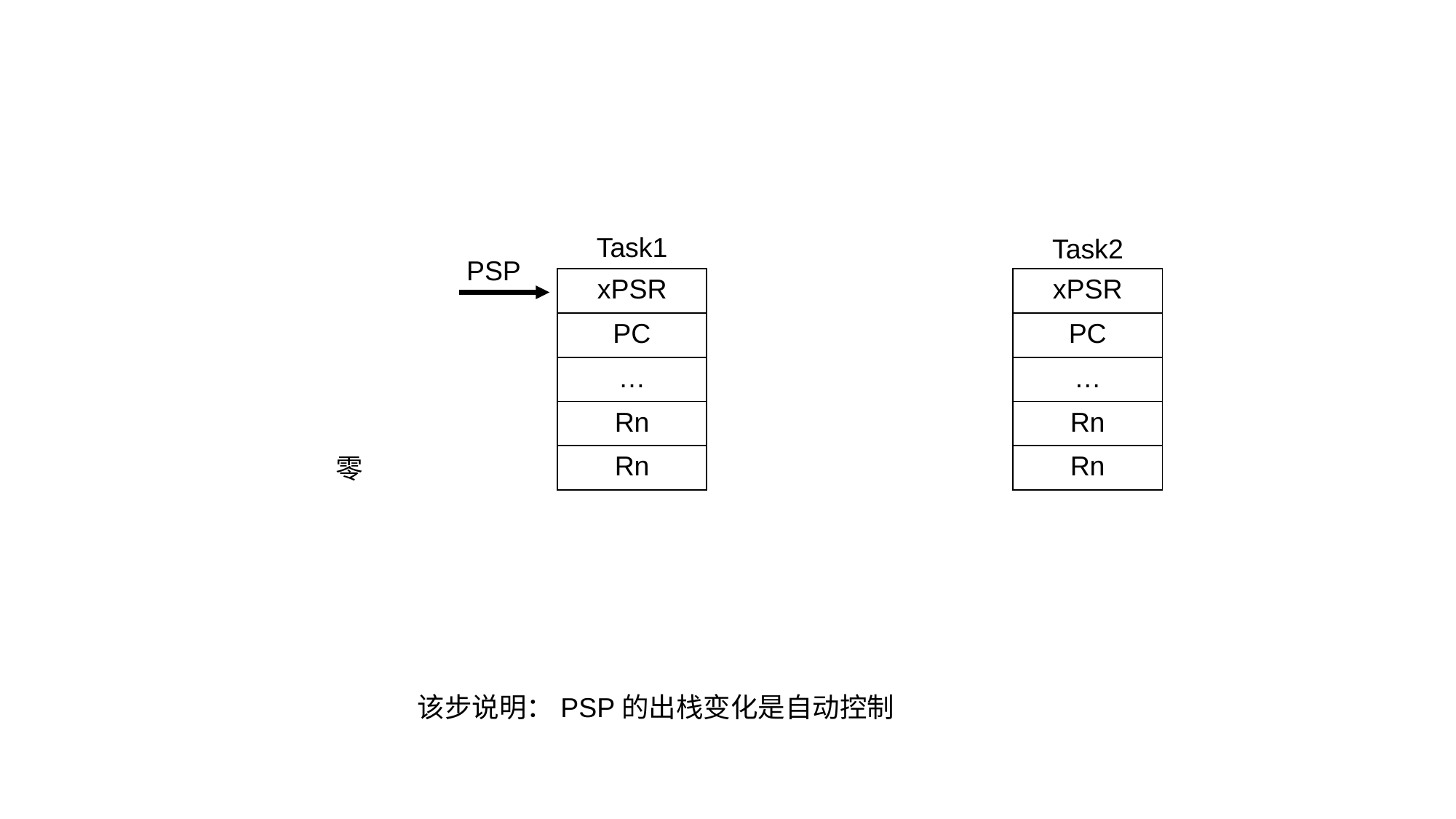

Task1
Task2
PSP
| xPSR |
| --- |
| PC |
| … |
| Rn |
| Rn |
| xPSR |
| --- |
| PC |
| … |
| Rn |
| Rn |
零
该步说明：PSP的出栈变化是自动控制